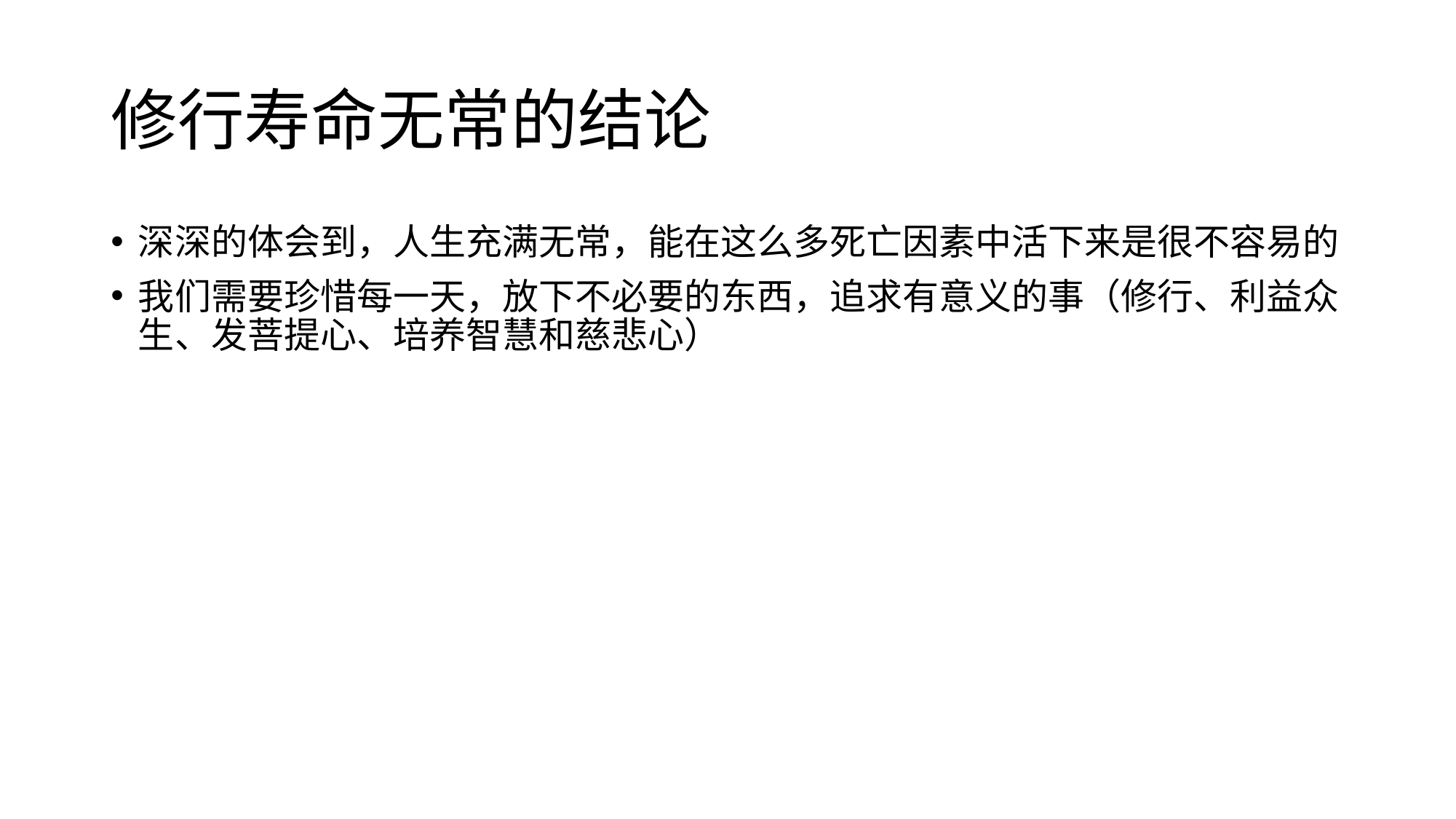

# 修行寿命无常的结论
深深的体会到，人生充满无常，能在这么多死亡因素中活下来是很不容易的
我们需要珍惜每一天，放下不必要的东西，追求有意义的事（修行、利益众生、发菩提心、培养智慧和慈悲心）